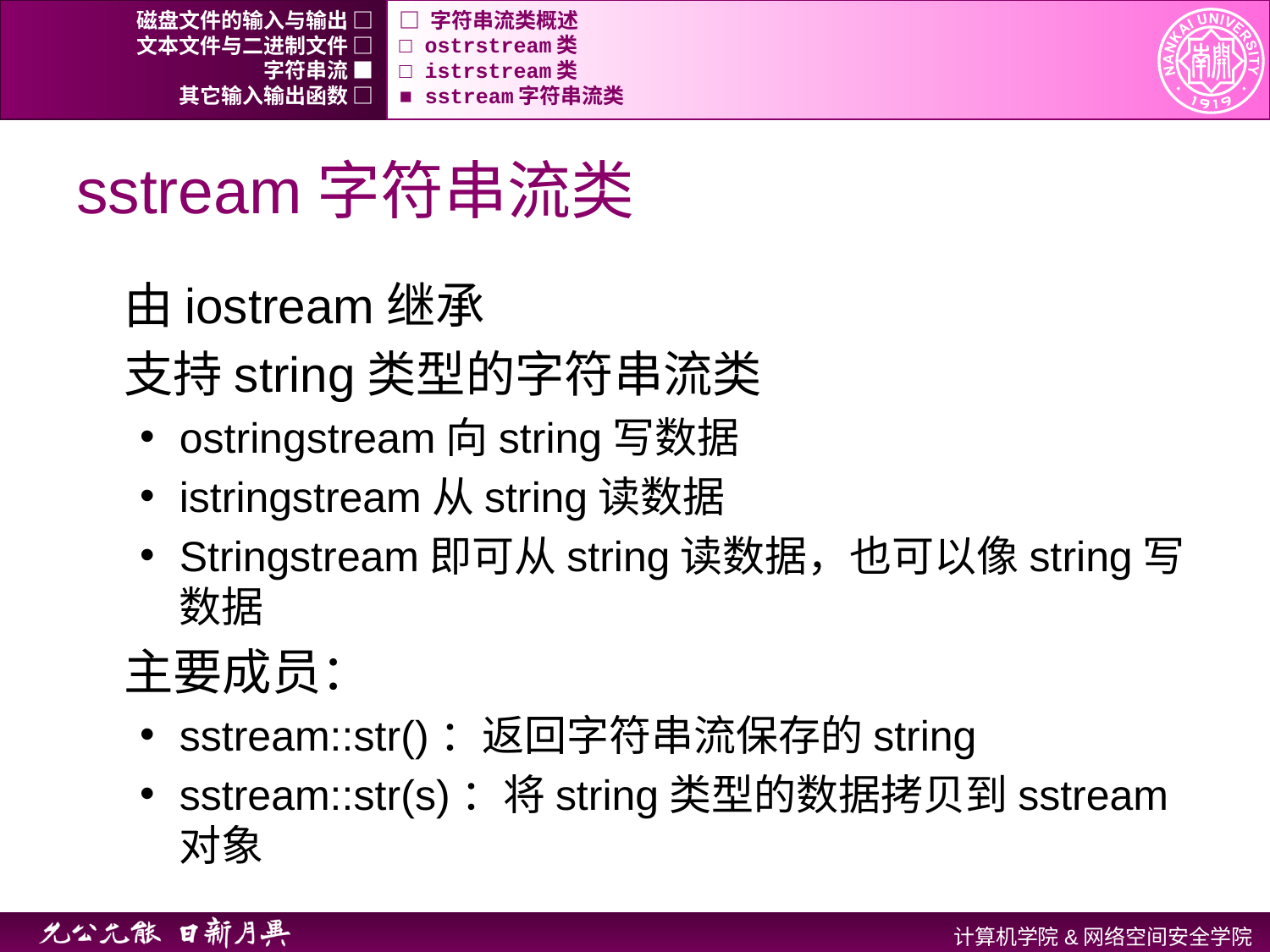

磁盘文件的输入与输出 □
□ 字符串流类概述
文本文件与二进制文件 □
□ ostrstream类
字符串流 ■
□ istrstream类
其它输入输出函数 □
■ sstream字符串流类
# sstream字符串流类
由iostream继承
支持string类型的字符串流类
ostringstream向string写数据
istringstream从string读数据
Stringstream即可从string读数据，也可以像string写数据
主要成员：
sstream::str()：返回字符串流保存的string
sstream::str(s)：将string类型的数据拷贝到sstream对象